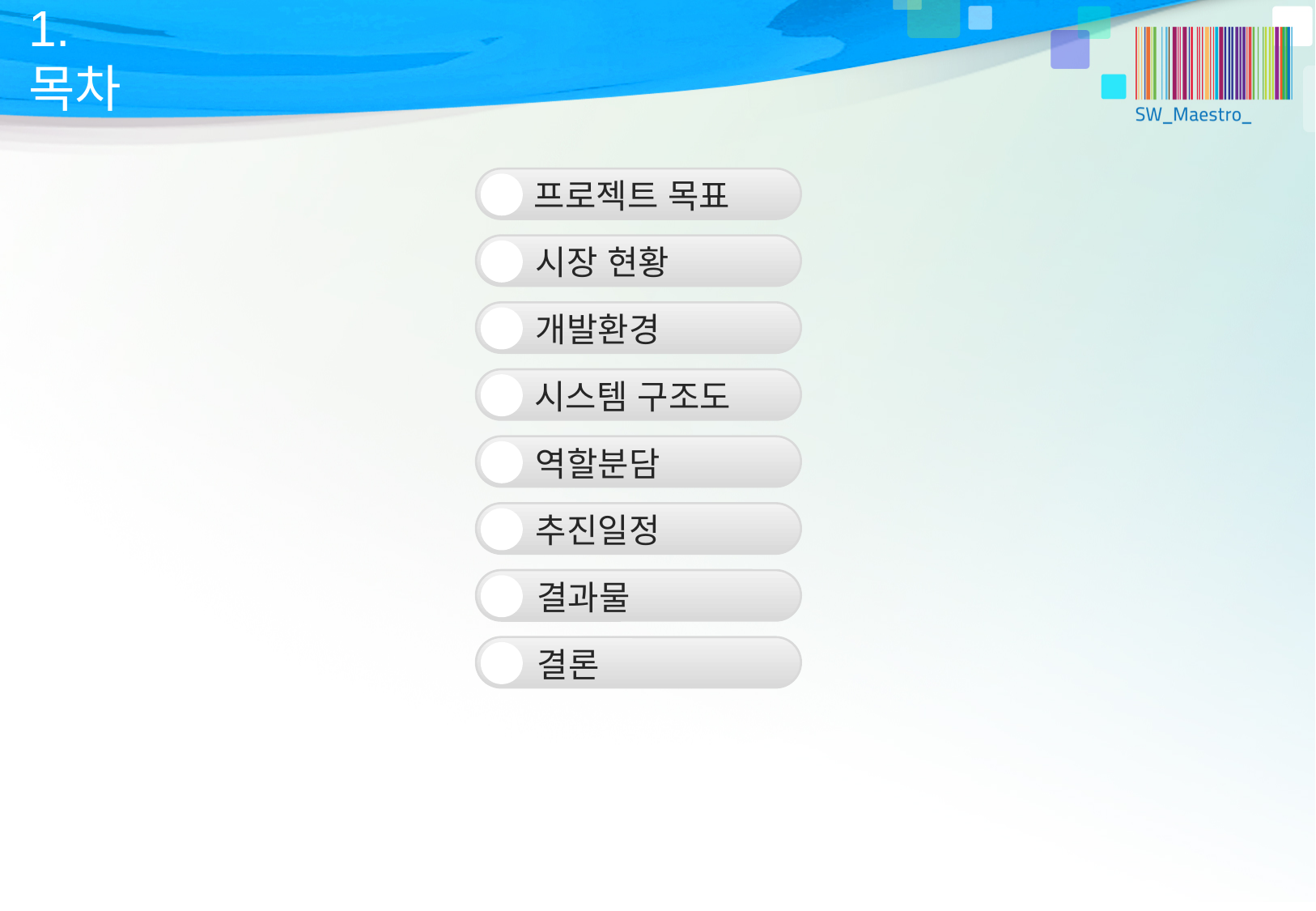

1. 목차

프로젝트 목표

시장 현황

개발환경

시스템 구조도

역할분담

추진일정

결과물

결론